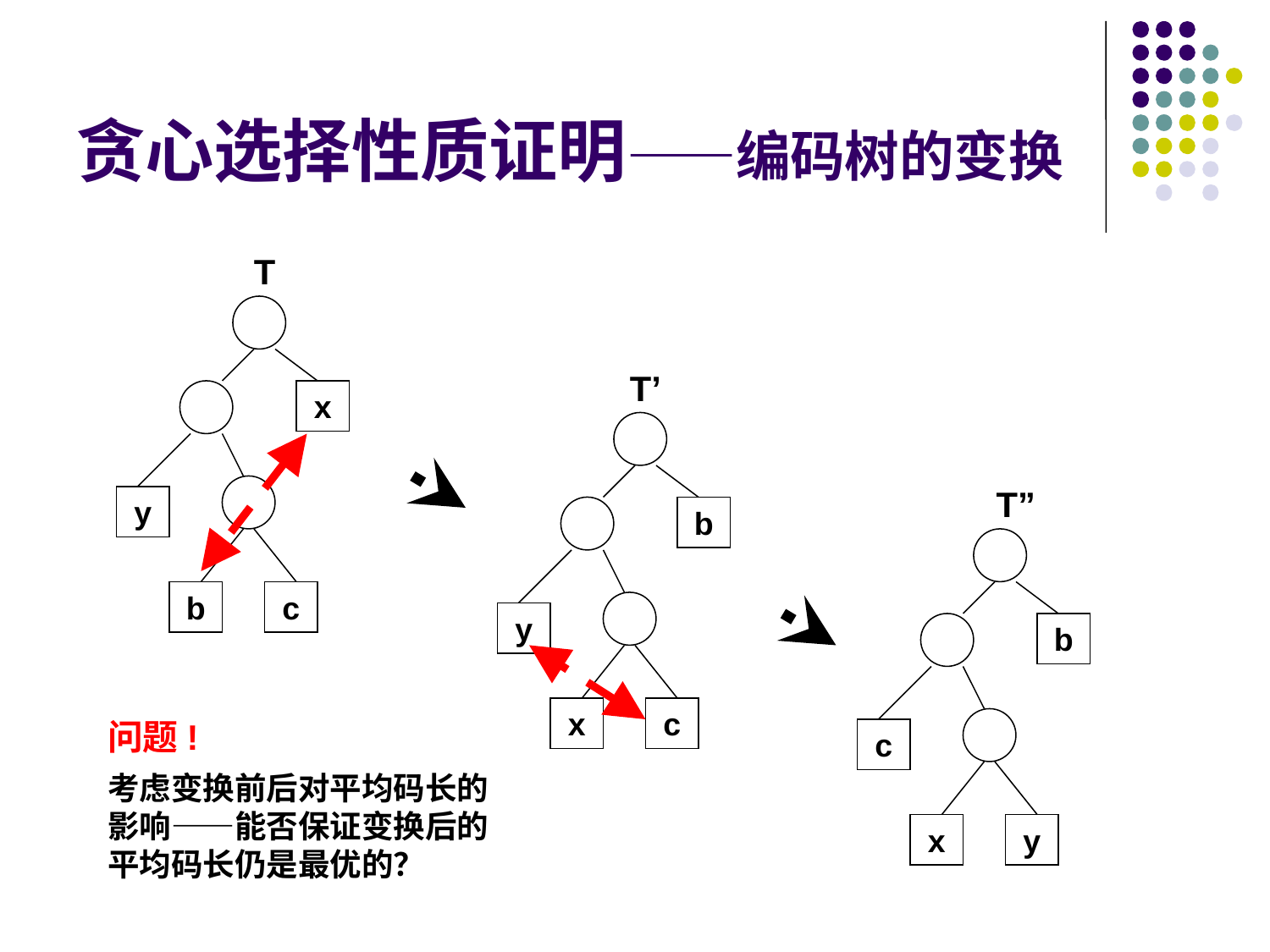

# 贪心选择性质证明——编码树的变换
T

x

y

b
c
T’

b

y

x
c

T”

b

c

x
y

问题!
考虑变换前后对平均码长的影响——能否保证变换后的平均码长仍是最优的？